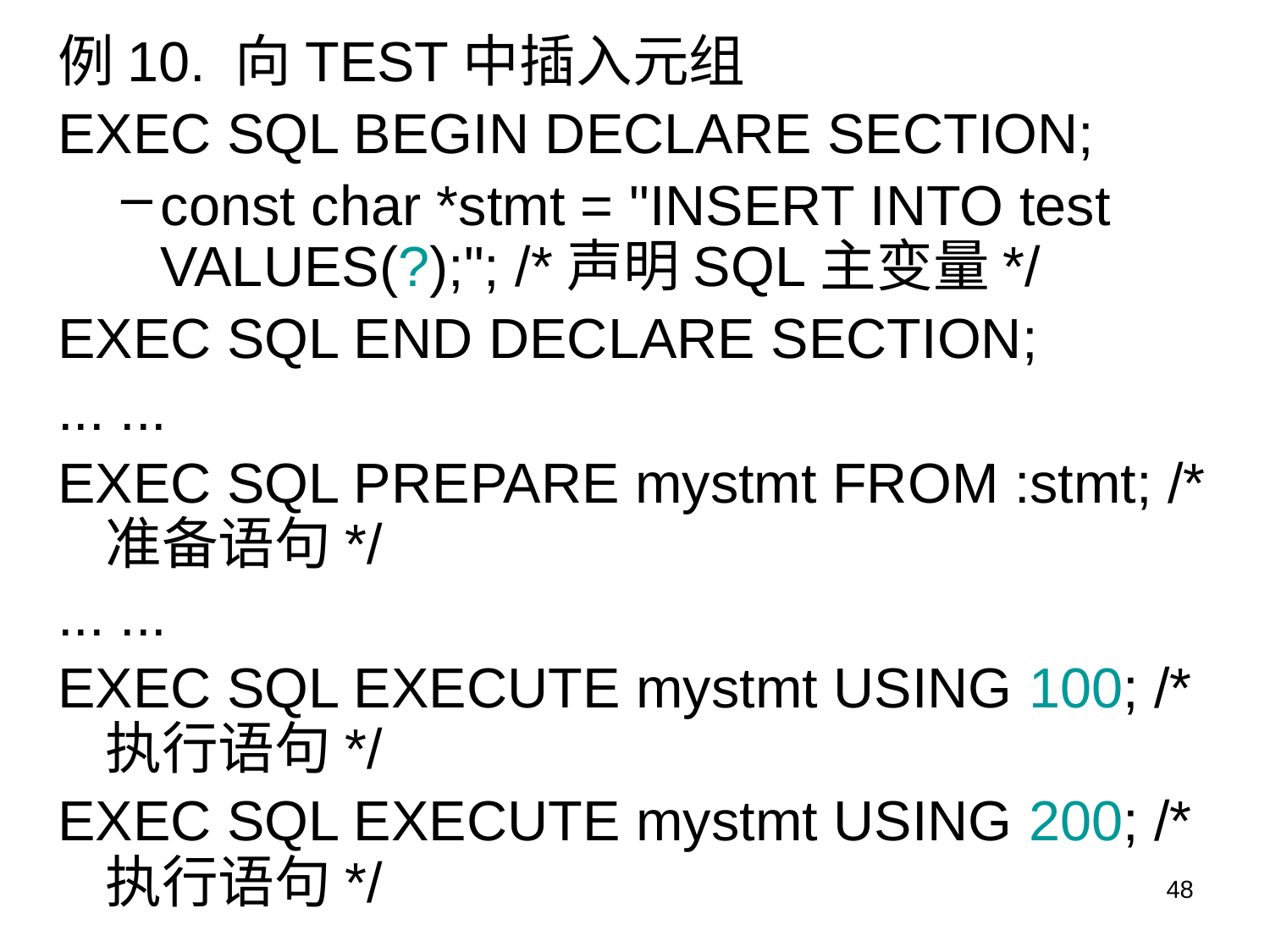

例10. 向TEST中插入元组
EXEC SQL BEGIN DECLARE SECTION;
const char *stmt = "INSERT INTO test VALUES(?);"; /*声明SQL主变量*/
EXEC SQL END DECLARE SECTION;
... ...
EXEC SQL PREPARE mystmt FROM :stmt; /* 准备语句*/
... ...
EXEC SQL EXECUTE mystmt USING 100; /* 执行语句*/
EXEC SQL EXECUTE mystmt USING 200; /* 执行语句*/

48